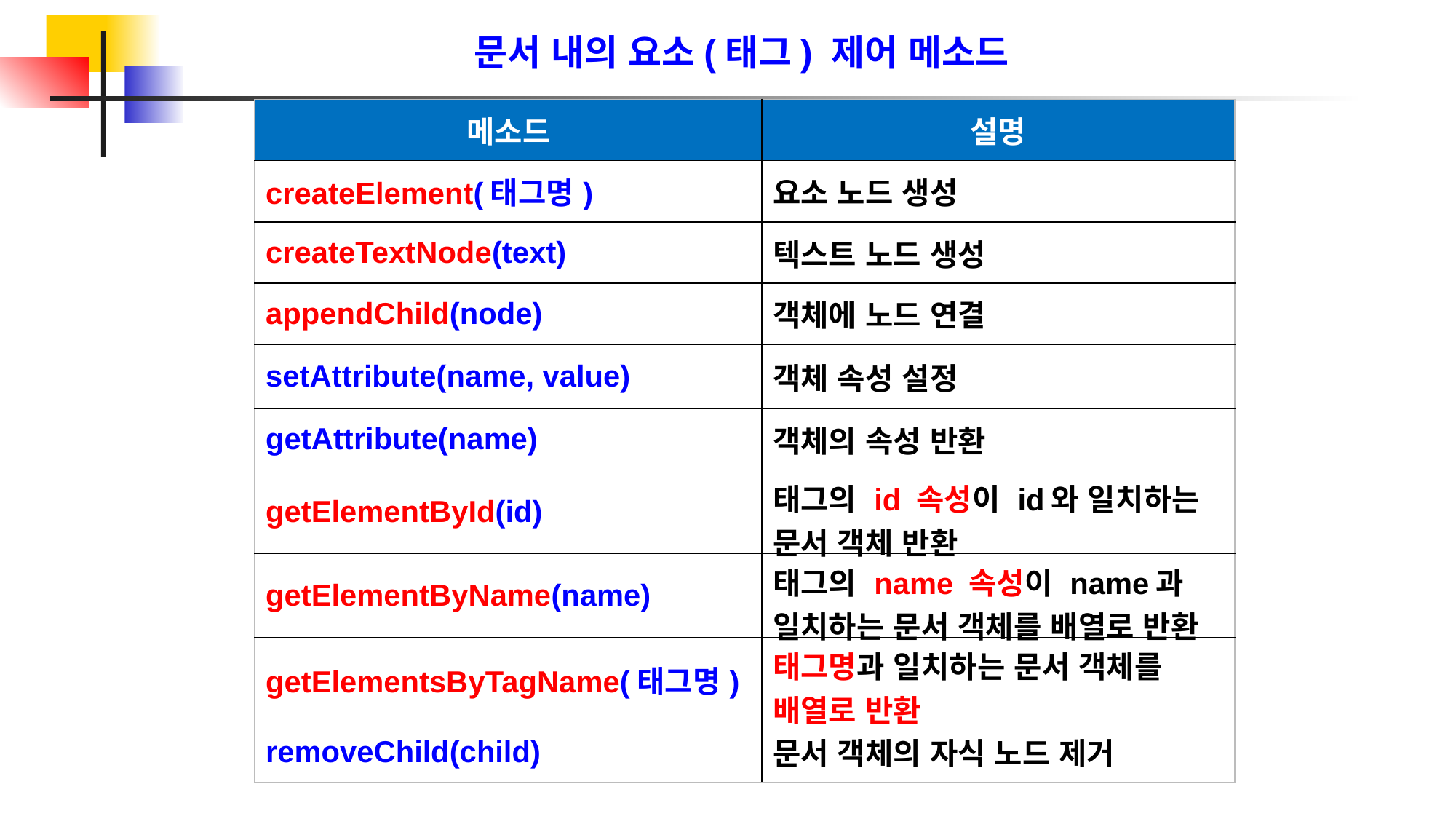

문서 내의 요소(태그) 제어 메소드
| 메소드 | 설명 |
| --- | --- |
| createElement(태그명) | 요소 노드 생성 |
| createTextNode(text) | 텍스트 노드 생성 |
| appendChild(node) | 객체에 노드 연결 |
| setAttribute(name, value) | 객체 속성 설정 |
| getAttribute(name) | 객체의 속성 반환 |
| getElementById(id) | 태그의 id 속성이 id와 일치하는 문서 객체 반환 |
| getElementByName(name) | 태그의 name 속성이 name과 일치하는 문서 객체를 배열로 반환 |
| getElementsByTagName(태그명) | 태그명과 일치하는 문서 객체를 배열로 반환 |
| removeChild(child) | 문서 객체의 자식 노드 제거 |